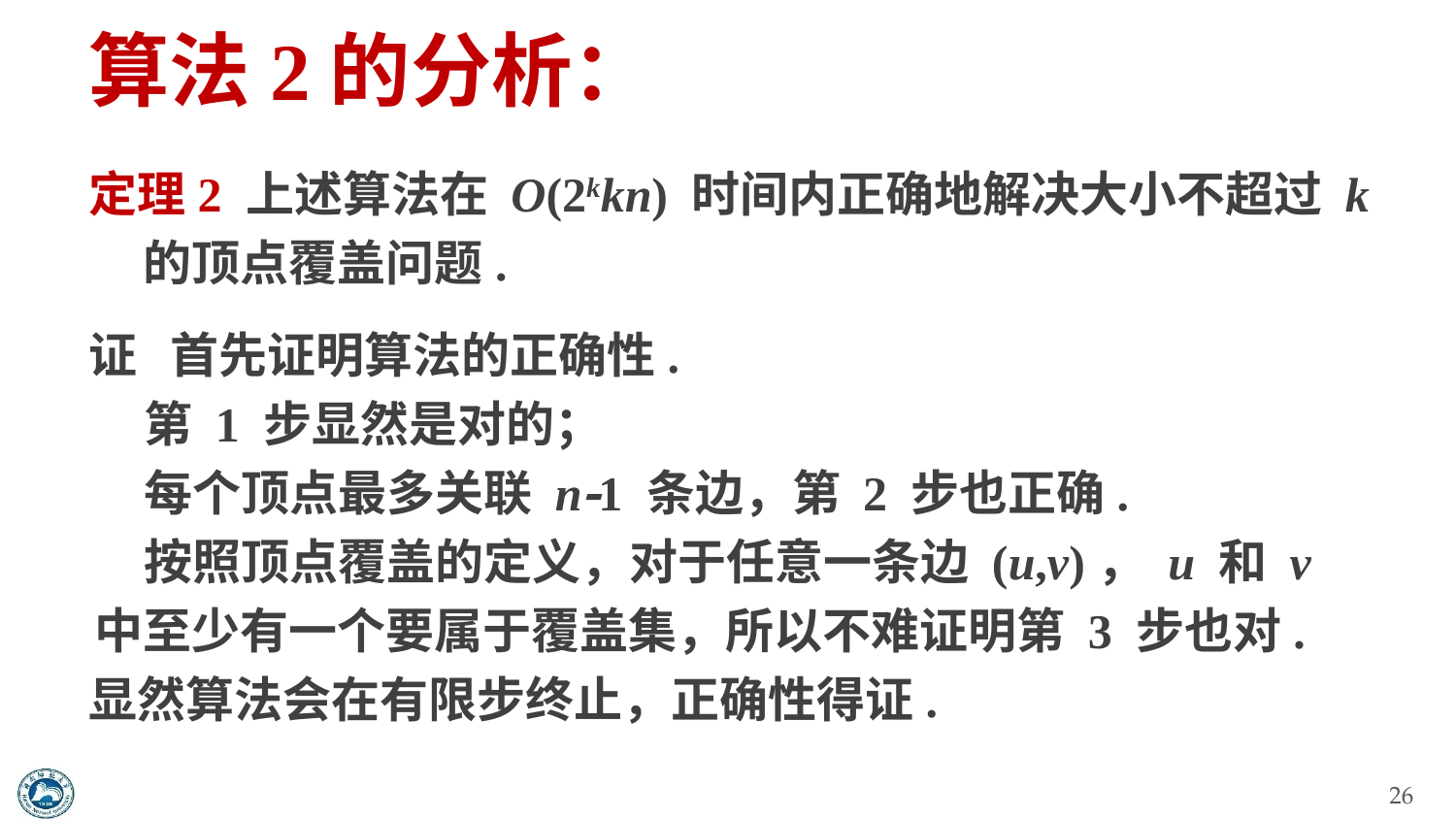

# 算法2的分析：
定理2 上述算法在 O(2kkn) 时间内正确地解决大小不超过 k 的顶点覆盖问题.
证   首先证明算法的正确性.
    第 1 步显然是对的；
    每个顶点最多关联 n−1 条边，第 2 步也正确.
    按照顶点覆盖的定义，对于任意一条边 (u,v)， u 和 v 中至少有一个要属于覆盖集，所以不难证明第 3 步也对.
显然算法会在有限步终止，正确性得证.
26